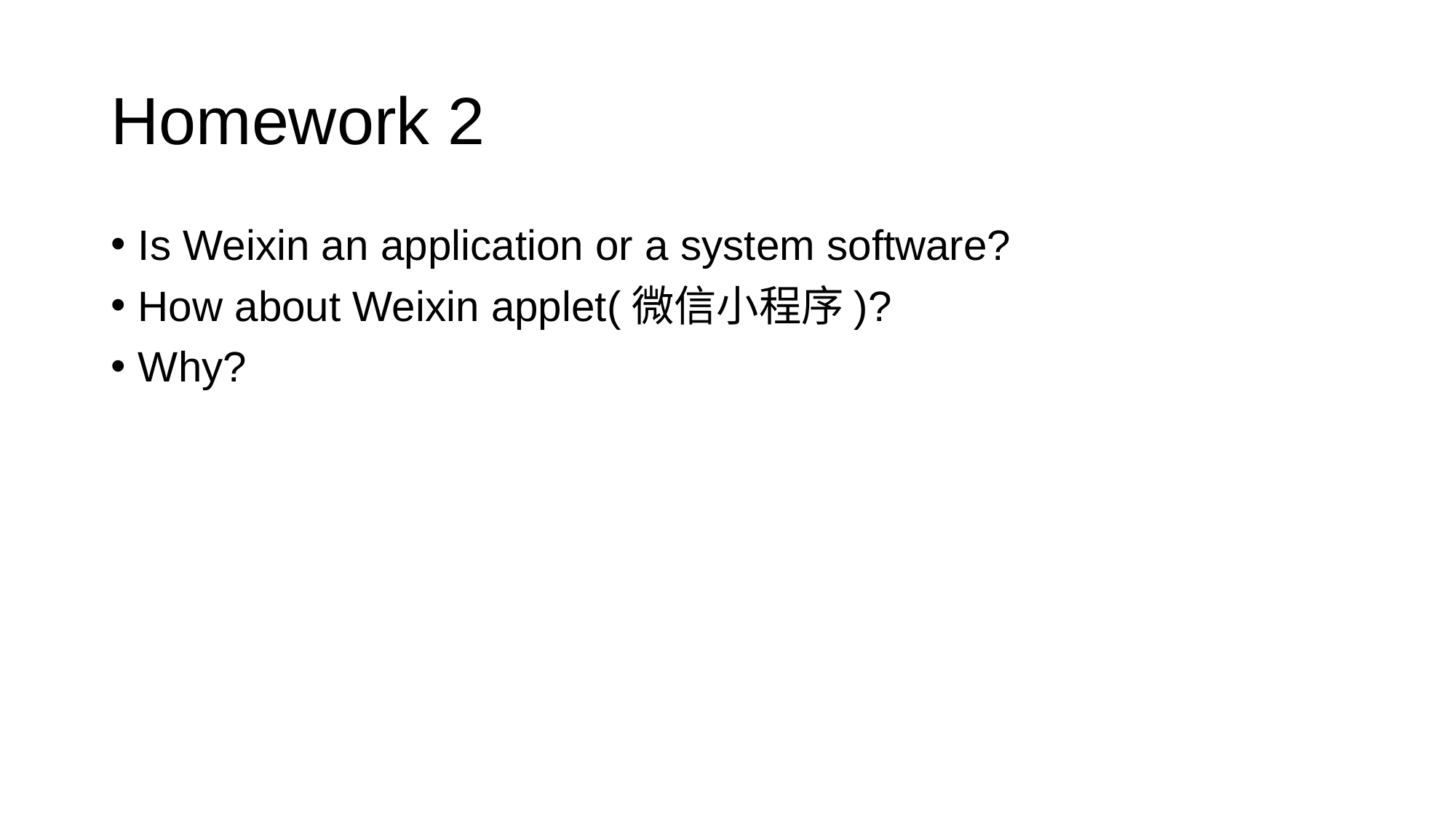

# Homework 2
Is Weixin an application or a system software?
How about Weixin applet(微信小程序)?
Why?